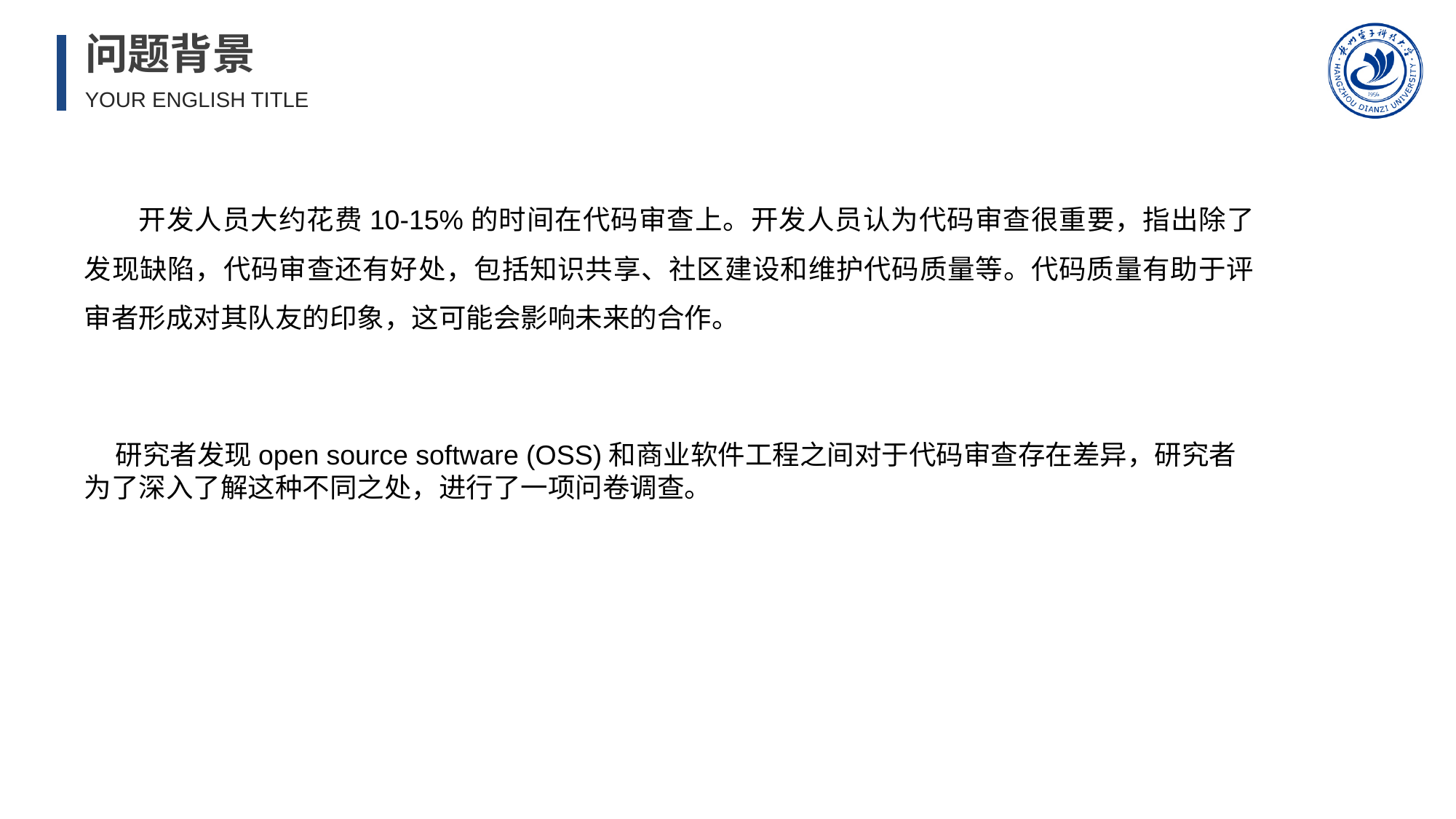

问题背景
开发人员大约花费10-15%的时间在代码审查上。开发人员认为代码审查很重要，指出除了发现缺陷，代码审查还有好处，包括知识共享、社区建设和维护代码质量等。代码质量有助于评审者形成对其队友的印象，这可能会影响未来的合作。
    研究者发现open source software (OSS)和商业软件工程之间对于代码审查存在差异，研究者为了深入了解这种不同之处，进行了一项问卷调查。